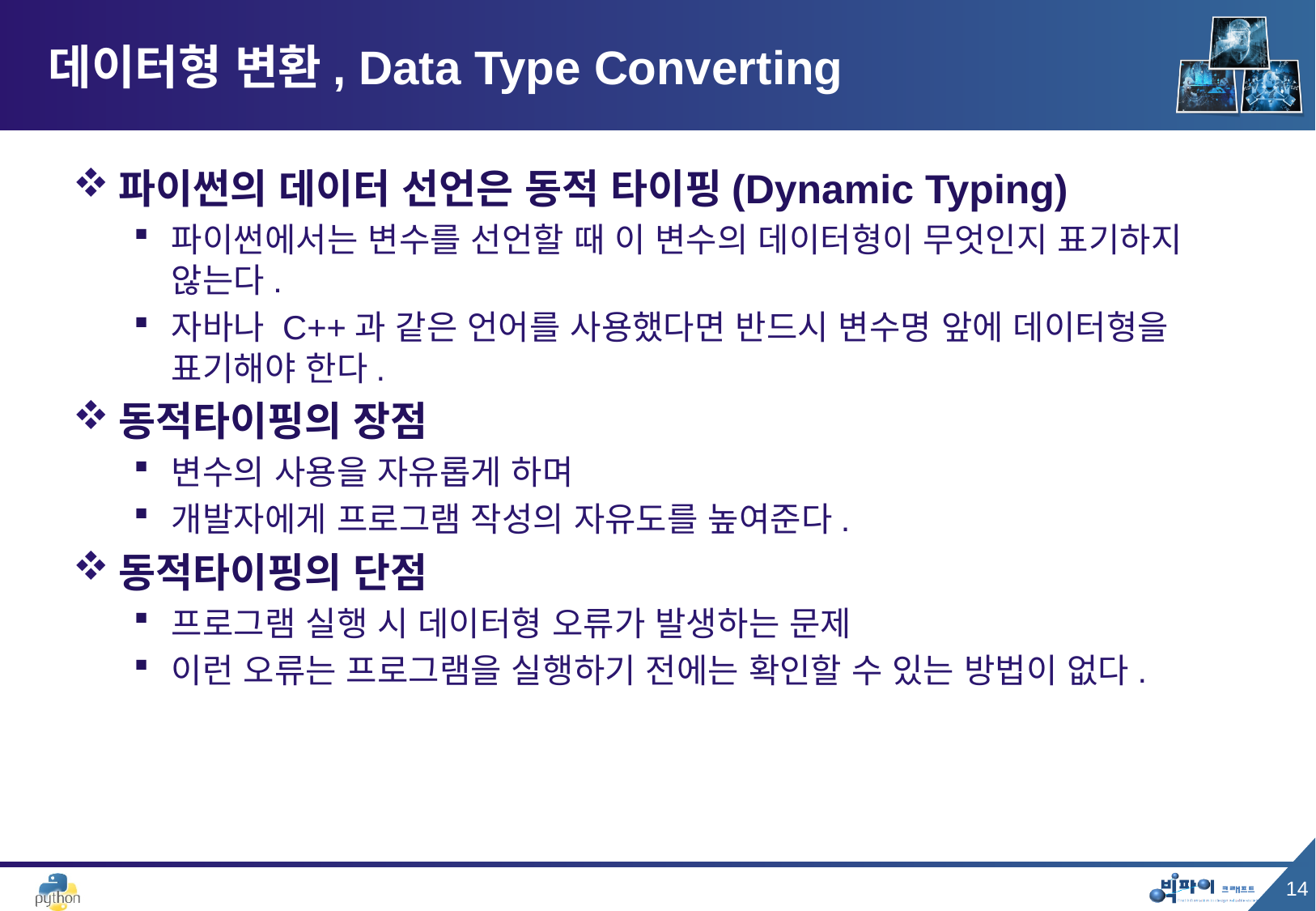

# 데이터형 변환, Data Type Converting
파이썬의 데이터 선언은 동적 타이핑(Dynamic Typing)
파이썬에서는 변수를 선언할 때 이 변수의 데이터형이 무엇인지 표기하지 않는다.
자바나 C++과 같은 언어를 사용했다면 반드시 변수명 앞에 데이터형을 표기해야 한다.
동적타이핑의 장점
변수의 사용을 자유롭게 하며
개발자에게 프로그램 작성의 자유도를 높여준다.
동적타이핑의 단점
프로그램 실행 시 데이터형 오류가 발생하는 문제
이런 오류는 프로그램을 실행하기 전에는 확인할 수 있는 방법이 없다.